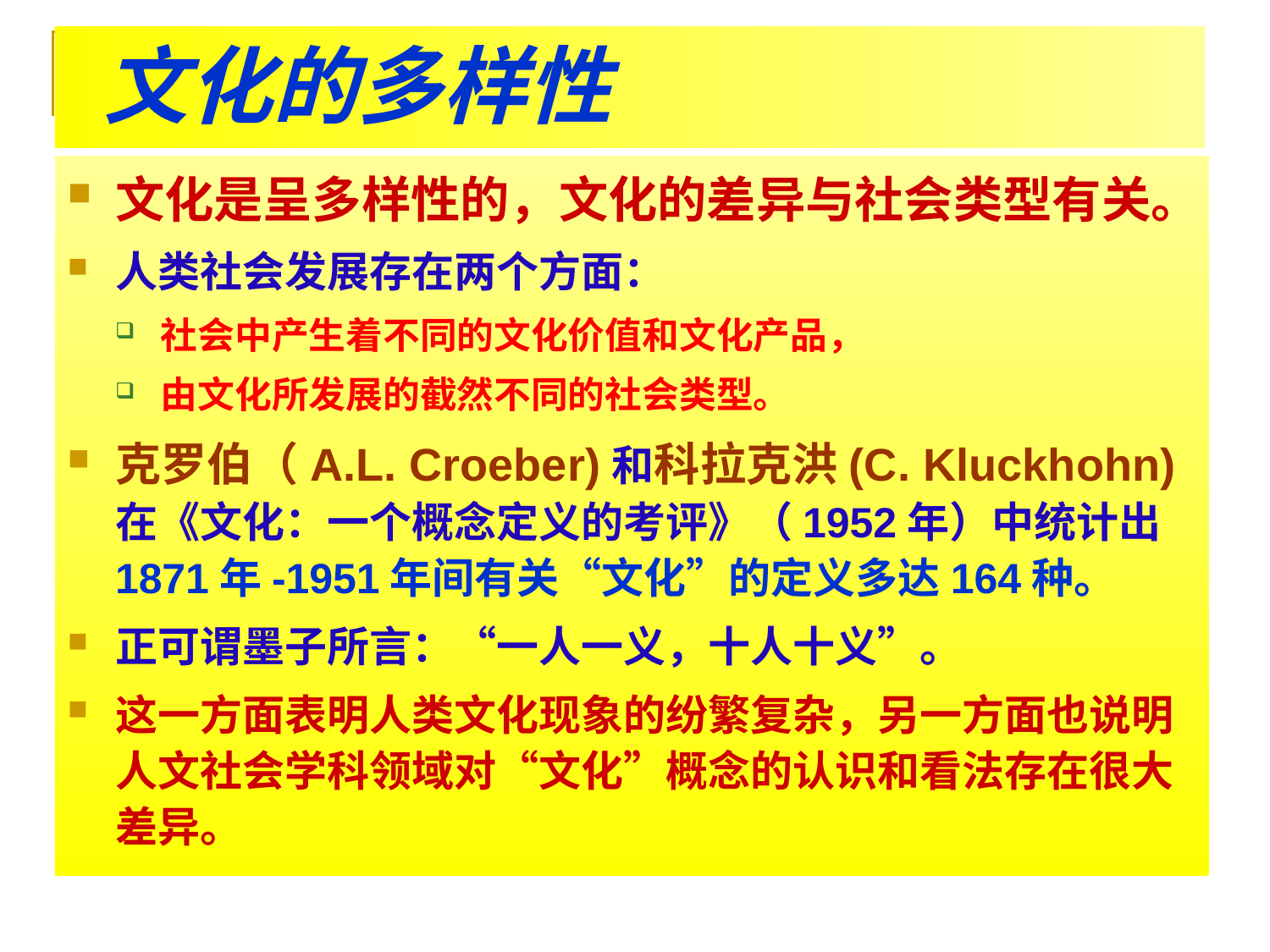

# 文化的多样性
文化是呈多样性的，文化的差异与社会类型有关。
人类社会发展存在两个方面：
社会中产生着不同的文化价值和文化产品，
由文化所发展的截然不同的社会类型。
克罗伯（A.L. Croeber)和科拉克洪(C. Kluckhohn)在《文化：一个概念定义的考评》（1952年）中统计出1871年-1951年间有关“文化”的定义多达164种。
正可谓墨子所言：“一人一义，十人十义”。
这一方面表明人类文化现象的纷繁复杂，另一方面也说明人文社会学科领域对“文化”概念的认识和看法存在很大差异。

26